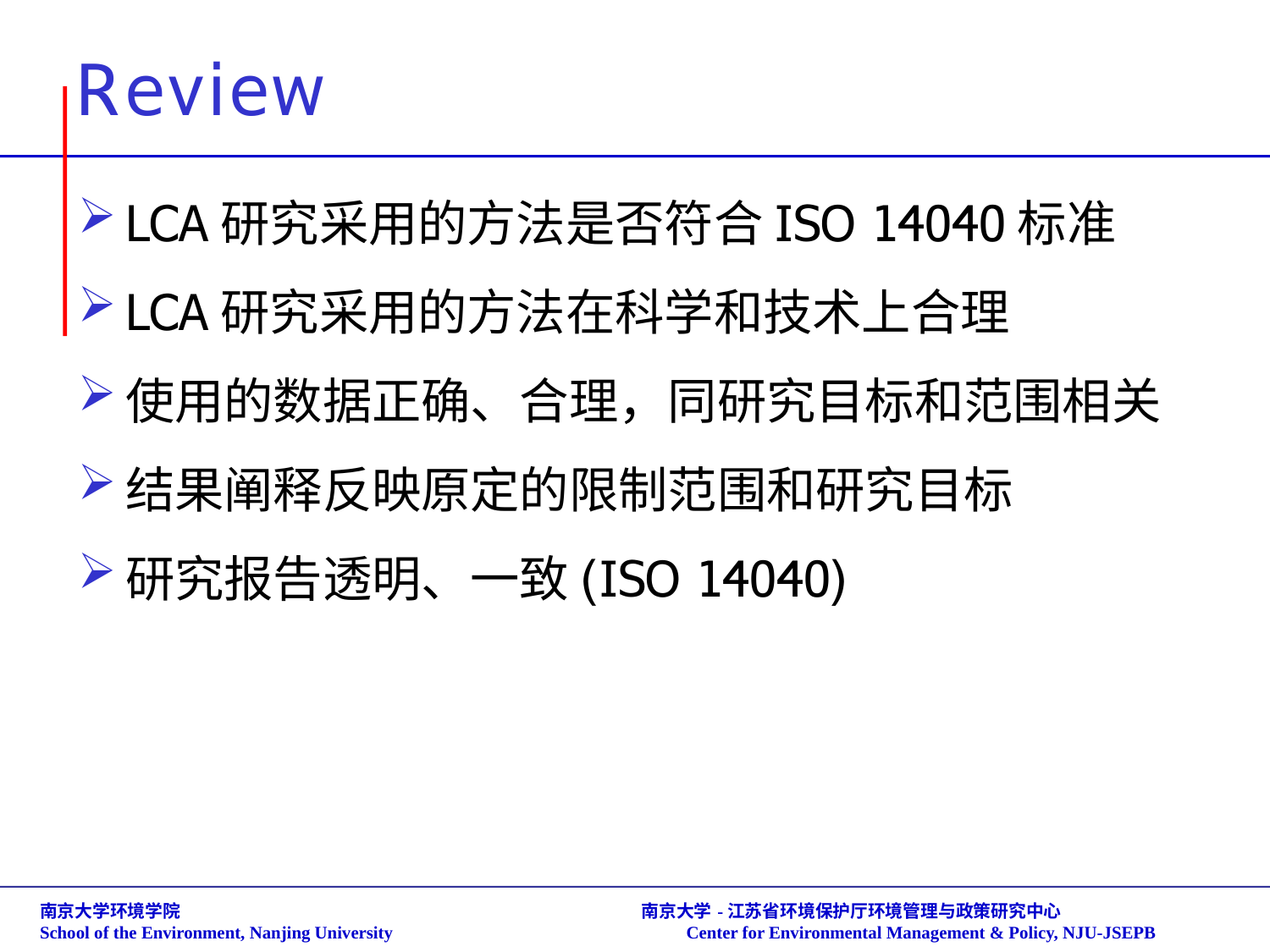

# Review
LCA研究采用的方法是否符合ISO 14040标准
LCA研究采用的方法在科学和技术上合理
使用的数据正确、合理，同研究目标和范围相关
结果阐释反映原定的限制范围和研究目标
研究报告透明、一致(ISO 14040)